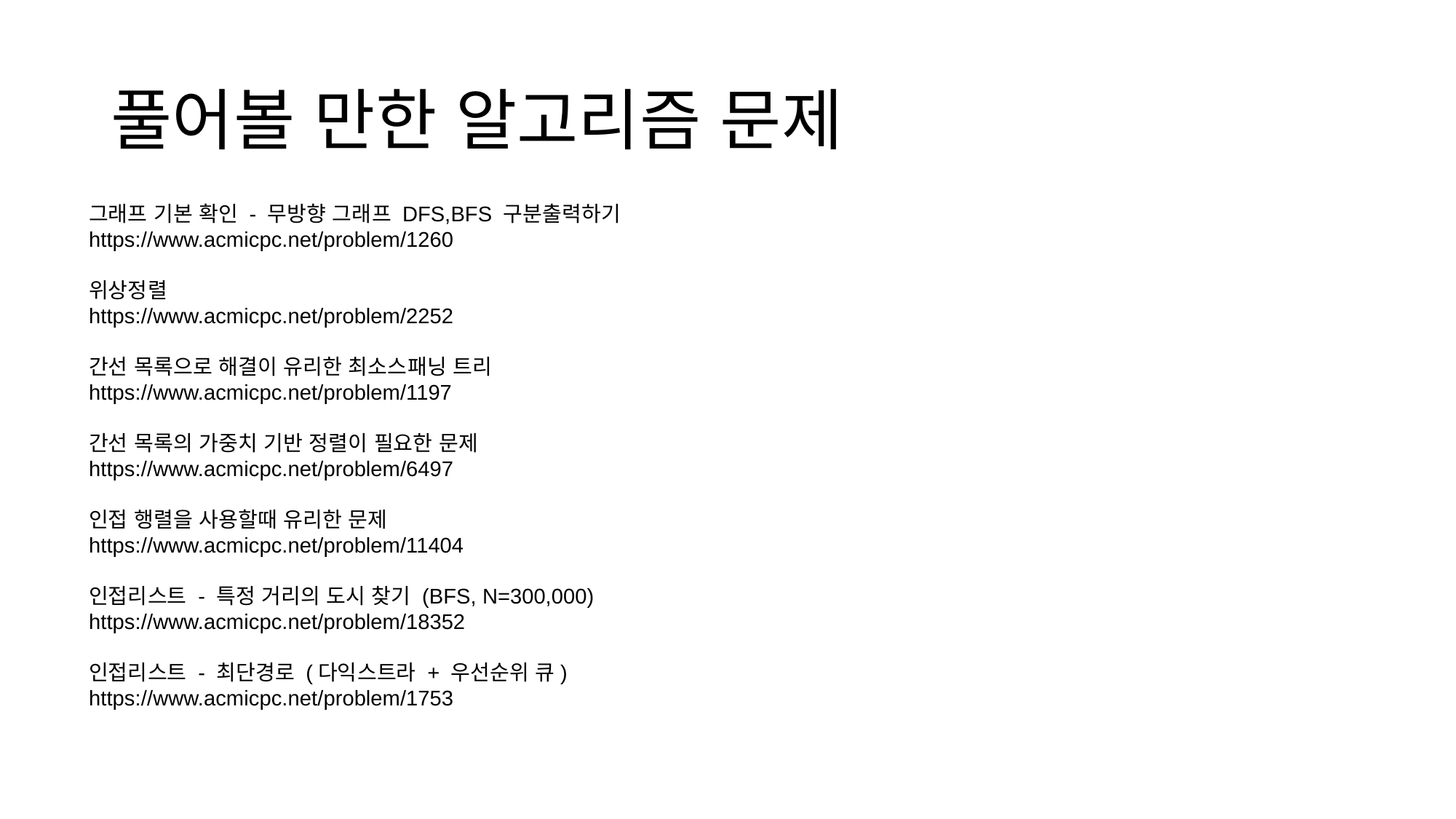

# 풀어볼 만한 알고리즘 문제
그래프 기본 확인 - 무방향 그래프 DFS,BFS 구분출력하기
https://www.acmicpc.net/problem/1260

위상정렬
https://www.acmicpc.net/problem/2252

간선 목록으로 해결이 유리한 최소스패닝 트리
https://www.acmicpc.net/problem/1197

간선 목록의 가중치 기반 정렬이 필요한 문제
https://www.acmicpc.net/problem/6497

인접 행렬을 사용할때 유리한 문제
https://www.acmicpc.net/problem/11404

인접리스트 - 특정 거리의 도시 찾기 (BFS, N=300,000)
https://www.acmicpc.net/problem/18352

인접리스트 - 최단경로 (다익스트라 + 우선순위 큐)
https://www.acmicpc.net/problem/1753